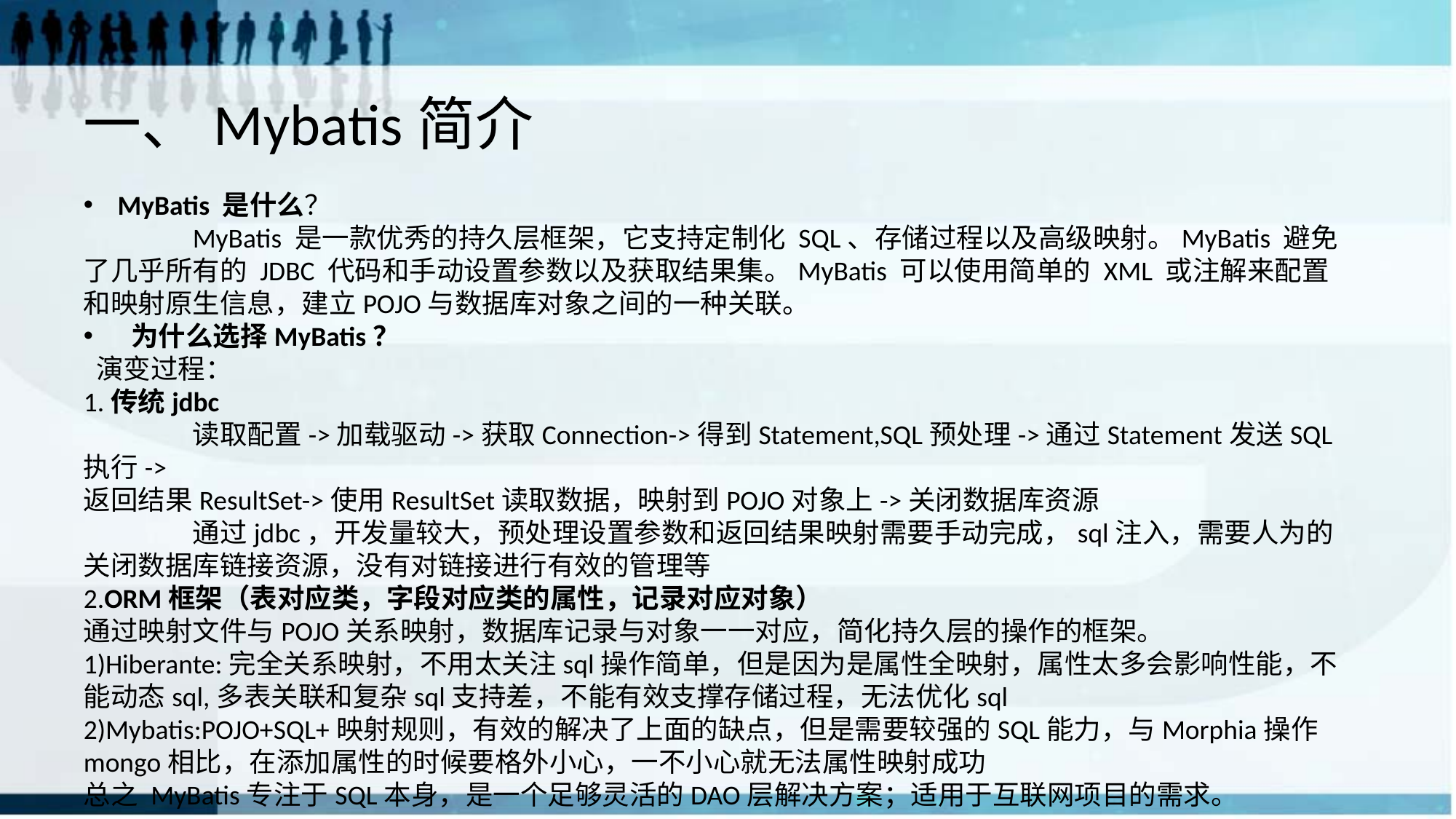

# 一、Mybatis简介
MyBatis 是什么？
	MyBatis 是一款优秀的持久层框架，它支持定制化 SQL、存储过程以及高级映射。MyBatis 避免了几乎所有的 JDBC 代码和手动设置参数以及获取结果集。MyBatis 可以使用简单的 XML 或注解来配置和映射原生信息，建立POJO与数据库对象之间的一种关联。
为什么选择MyBatis？
 演变过程：
1.传统jdbc
	读取配置->加载驱动->获取Connection->得到Statement,SQL预处理->通过Statement发送SQL执行->
返回结果ResultSet->使用ResultSet读取数据，映射到POJO对象上->关闭数据库资源
	通过jdbc，开发量较大，预处理设置参数和返回结果映射需要手动完成，sql注入，需要人为的关闭数据库链接资源，没有对链接进行有效的管理等
2.ORM框架（表对应类，字段对应类的属性，记录对应对象）
通过映射文件与POJO关系映射，数据库记录与对象一一对应，简化持久层的操作的框架。
1)Hiberante:完全关系映射，不用太关注sql操作简单，但是因为是属性全映射，属性太多会影响性能，不能动态sql,多表关联和复杂sql支持差，不能有效支撑存储过程，无法优化sql
2)Mybatis:POJO+SQL+映射规则，有效的解决了上面的缺点，但是需要较强的SQL能力，与Morphia操作mongo相比，在添加属性的时候要格外小心，一不小心就无法属性映射成功
总之 MyBatis专注于SQL本身，是一个足够灵活的DAO层解决方案；适用于互联网项目的需求。